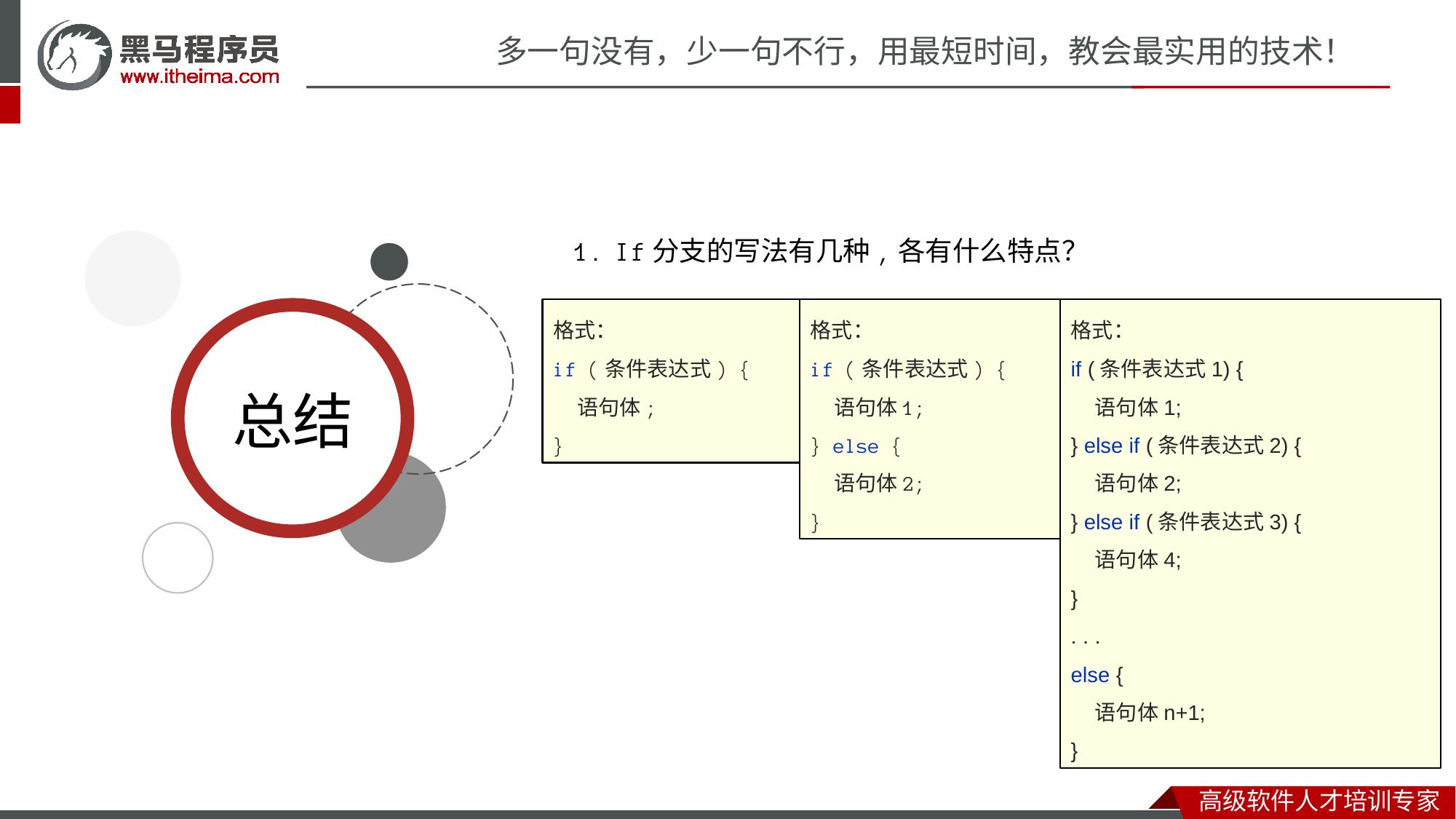

If分支的写法有几种,各有什么特点？

格式：
if (条件表达式) {
    语句体;
}
格式：
if (条件表达式) {
    语句体1;
} else {
    语句体2;
}
格式：
if (条件表达式1) {
    语句体1;
} else if (条件表达式2) {
    语句体2;
} else if (条件表达式3) {
    语句体4;
}
. . .
else {
    语句体n+1;
}